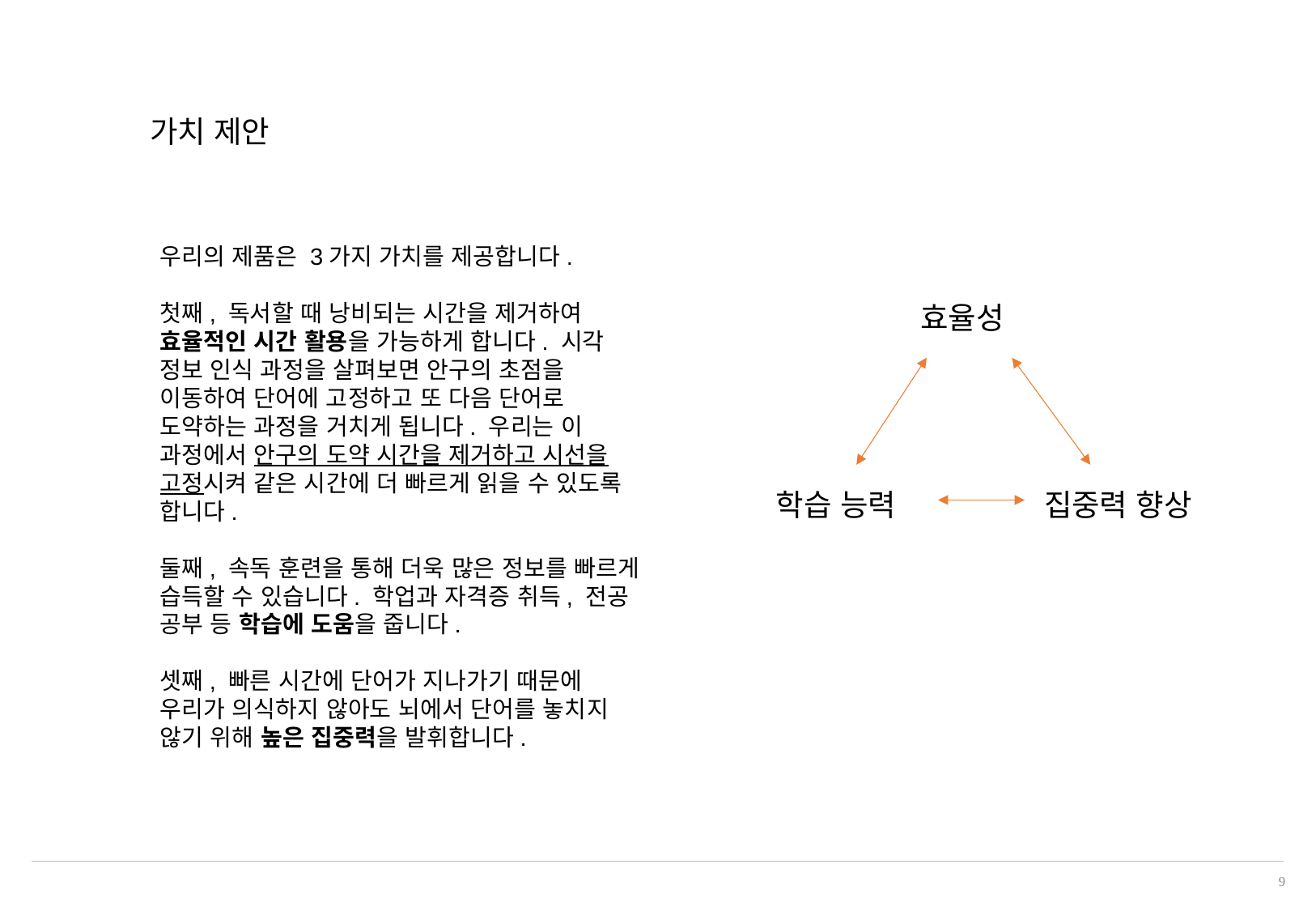

가치 제안
우리의 제품은 3가지 가치를 제공합니다.

첫째, 독서할 때 낭비되는 시간을 제거하여 효율적인 시간 활용을 가능하게 합니다. 시각 정보 인식 과정을 살펴보면 안구의 초점을 이동하여 단어에 고정하고 또 다음 단어로 도약하는 과정을 거치게 됩니다. 우리는 이 과정에서 안구의 도약 시간을 제거하고 시선을 고정시켜 같은 시간에 더 빠르게 읽을 수 있도록 합니다.

둘째, 속독 훈련을 통해 더욱 많은 정보를 빠르게 습득할 수 있습니다. 학업과 자격증 취득, 전공 공부 등 학습에 도움을 줍니다.

셋째, 빠른 시간에 단어가 지나가기 때문에 우리가 의식하지 않아도 뇌에서 단어를 놓치지 않기 위해 높은 집중력을 발휘합니다.
효율성
학습 능력
집중력 향상
9